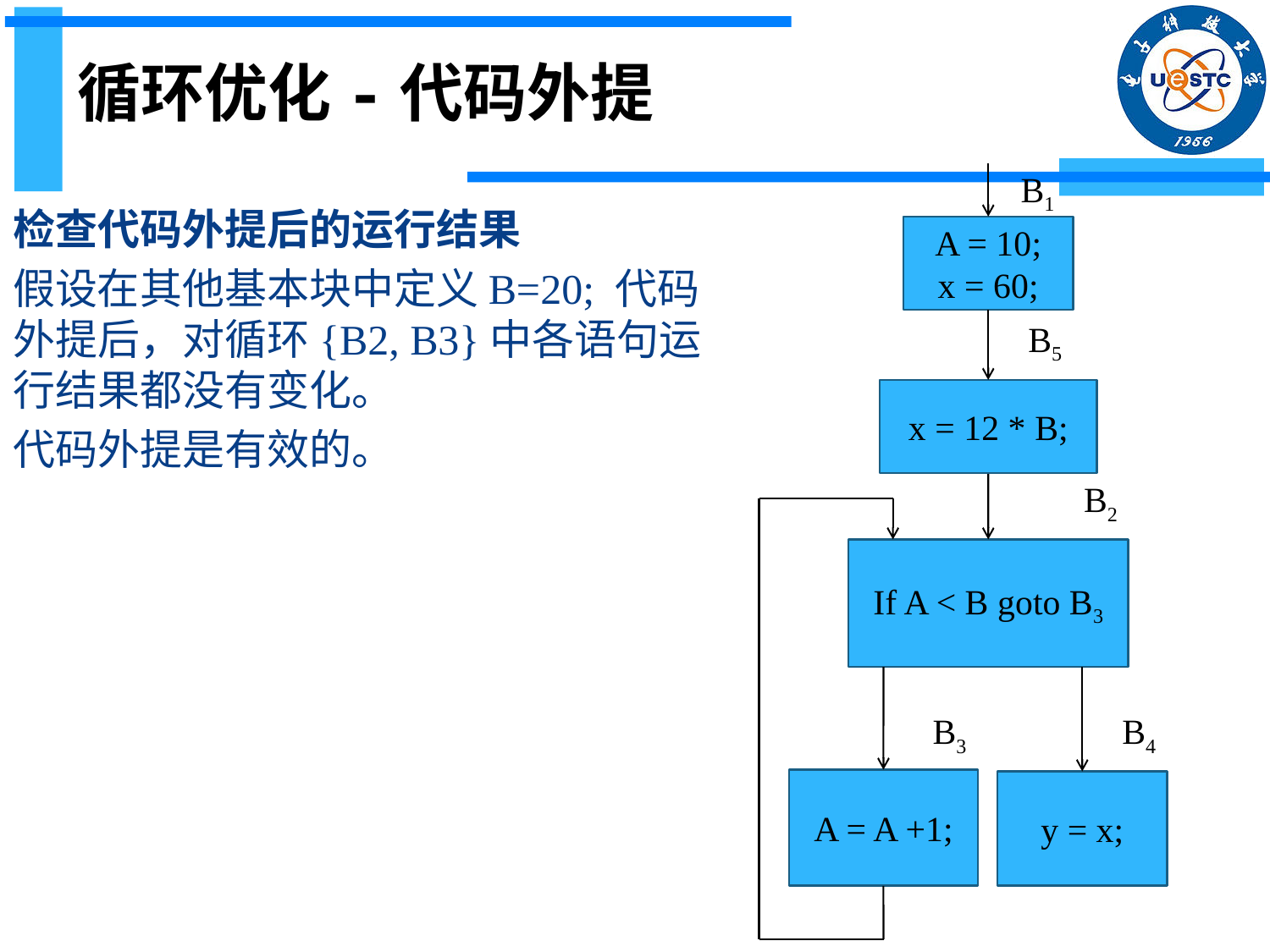

# 循环优化-代码外提
B1
检查代码外提后的运行结果
假设在其他基本块中定义B=20; 代码外提后，对循环{B2, B3}中各语句运行结果都没有变化。
代码外提是有效的。

A = 10;
x = 60;
B5
x = 12 * B;
B2
If A < B goto B3
B3
B4
A = A +1;
y = x;